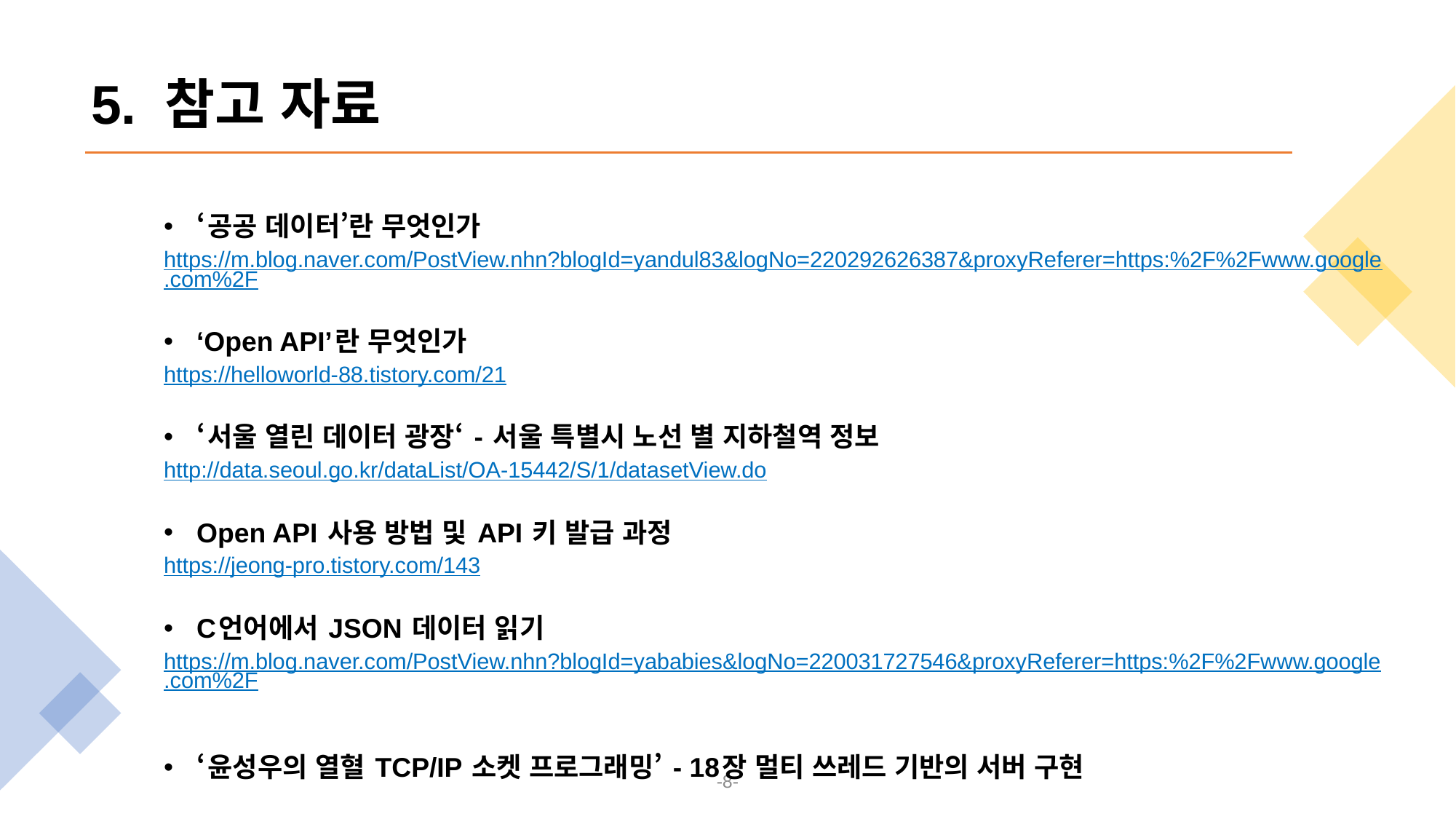

# 5. 참고 자료

‘공공 데이터’란 무엇인가
https://m.blog.naver.com/PostView.nhn?blogId=yandul83&logNo=220292626387&proxyReferer=https:%2F%2Fwww.google.com%2F

‘Open API’란 무엇인가
https://helloworld-88.tistory.com/21

‘서울 열린 데이터 광장‘ - 서울 특별시 노선 별 지하철역 정보
http://data.seoul.go.kr/dataList/OA-15442/S/1/datasetView.do

Open API 사용 방법 및 API 키 발급 과정
https://jeong-pro.tistory.com/143

C언어에서 JSON 데이터 읽기
https://m.blog.naver.com/PostView.nhn?blogId=yababies&logNo=220031727546&proxyReferer=https:%2F%2Fwww.google.com%2F

‘윤성우의 열혈 TCP/IP 소켓 프로그래밍’ - 18장 멀티 쓰레드 기반의 서버 구현

-8-